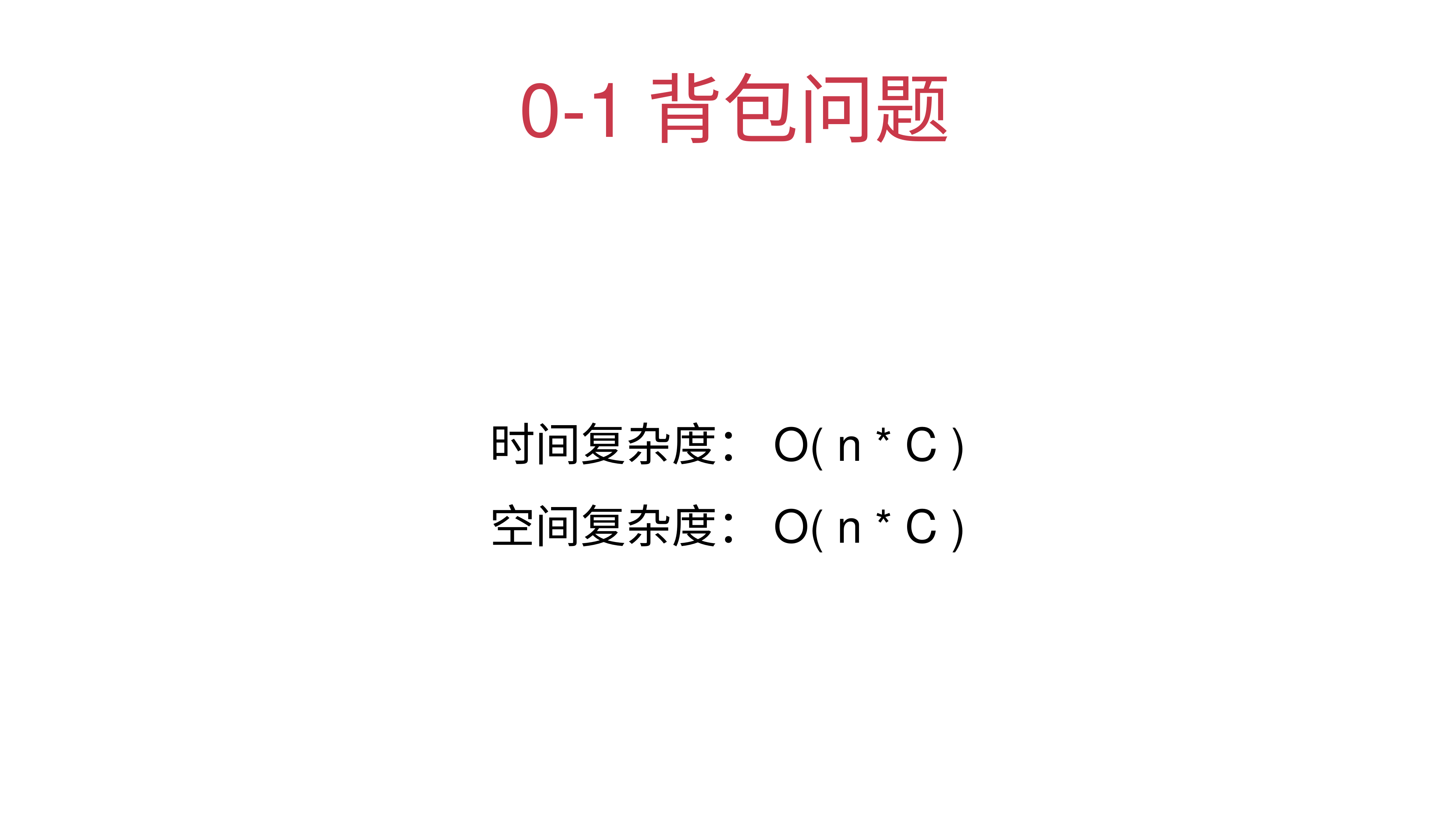

# 0-1背包问题
时间复杂度：O( n * C )
空间复杂度：O( n * C )